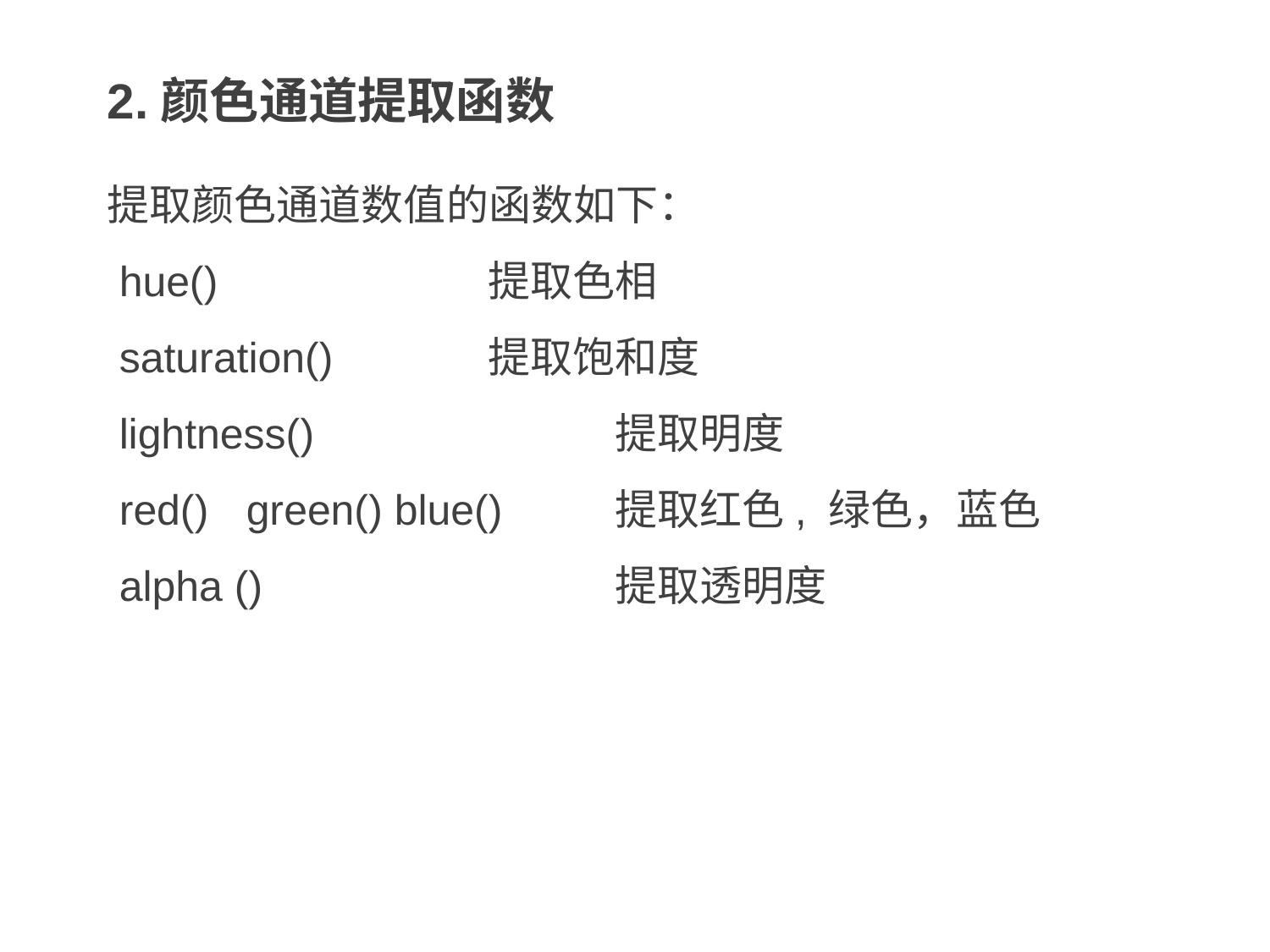

2.颜色通道提取函数
提取颜色通道数值的函数如下：
 hue() 			提取色相
 saturation() 		提取饱和度
 lightness()			提取明度
 red()	 green() blue()	提取红色, 绿色，蓝色
 alpha	()			提取透明度